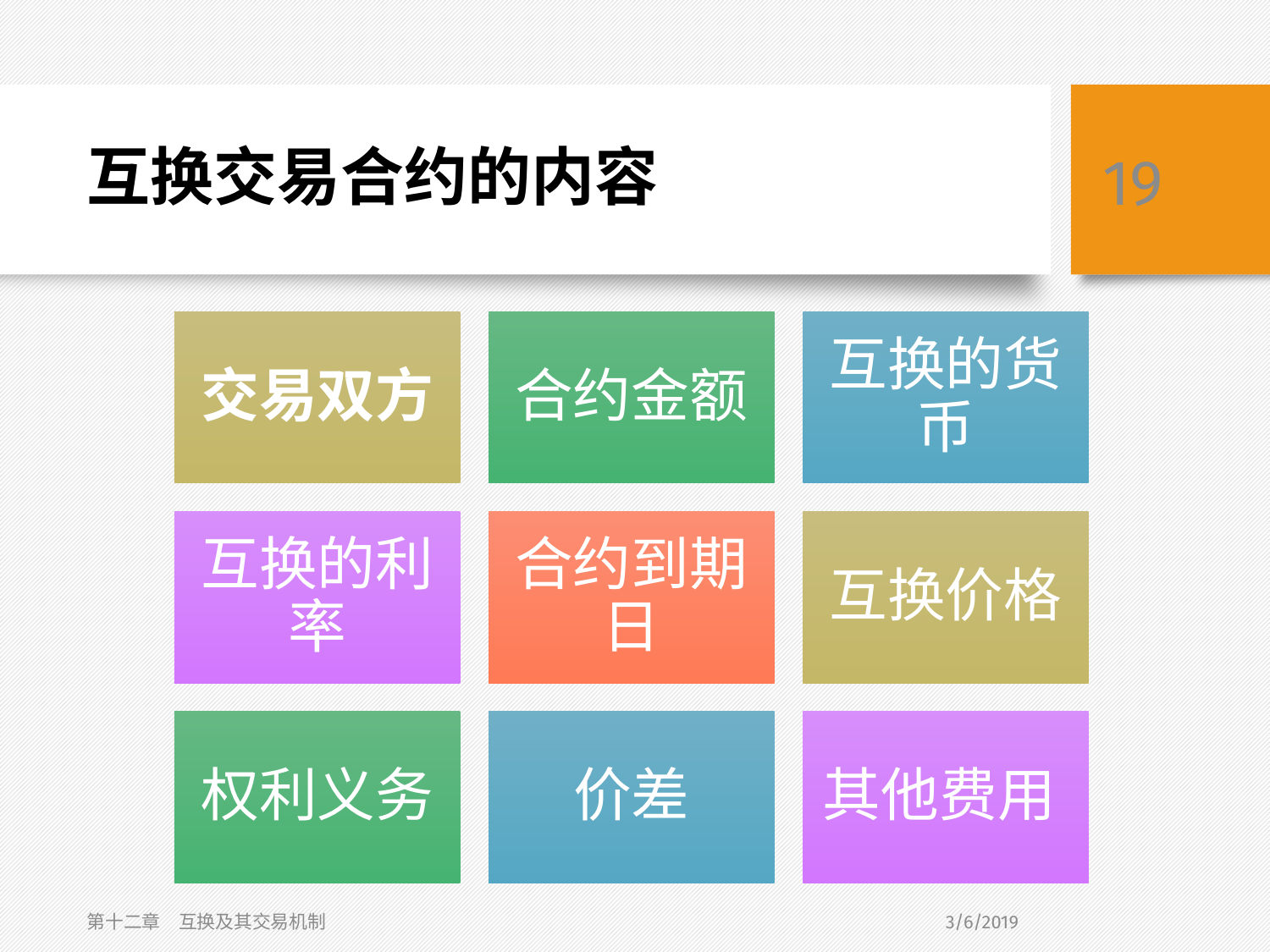

# 互换交易合约的内容
19
交易双方
合约金额
互换的货币
互换的利率
合约到期日
互换价格
权利义务
价差
其他费用
3/6/2019
第十二章　互换及其交易机制